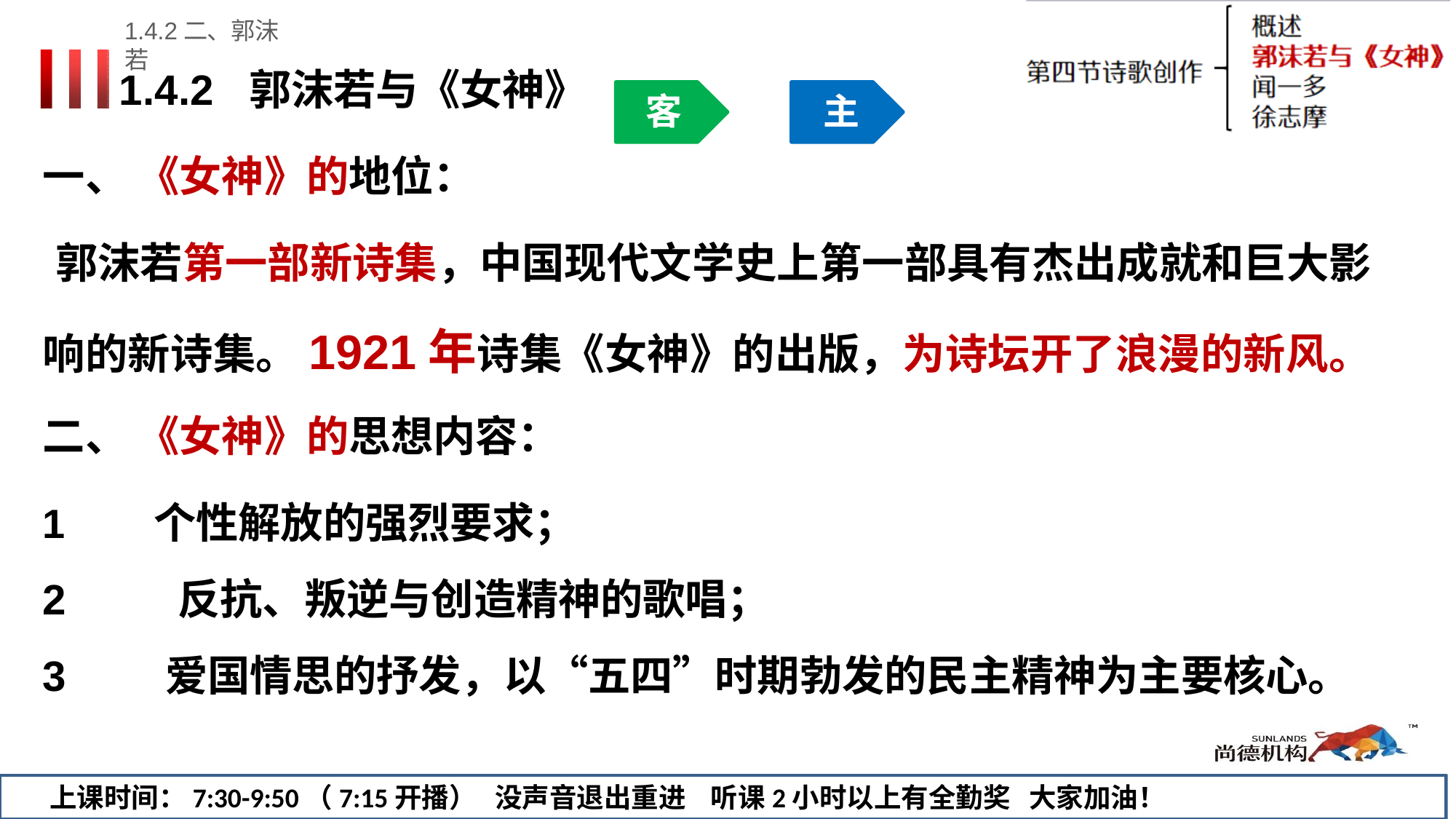

1.4.2二、郭沫若

# 1.4.2	郭沫若与《女神》

客	主
一、 《女神》的地位：
郭沫若第一部新诗集，中国现代文学史上第一部具有杰出成就和巨大影 响的新诗集。1921年诗集《女神》的出版，为诗坛开了浪漫的新风。 二、 《女神》的思想内容：
个性解放的强烈要求；
反抗、叛逆与创造精神的歌唱；
爱国情思的抒发，以“五四”时期勃发的民主精神为主要核心。